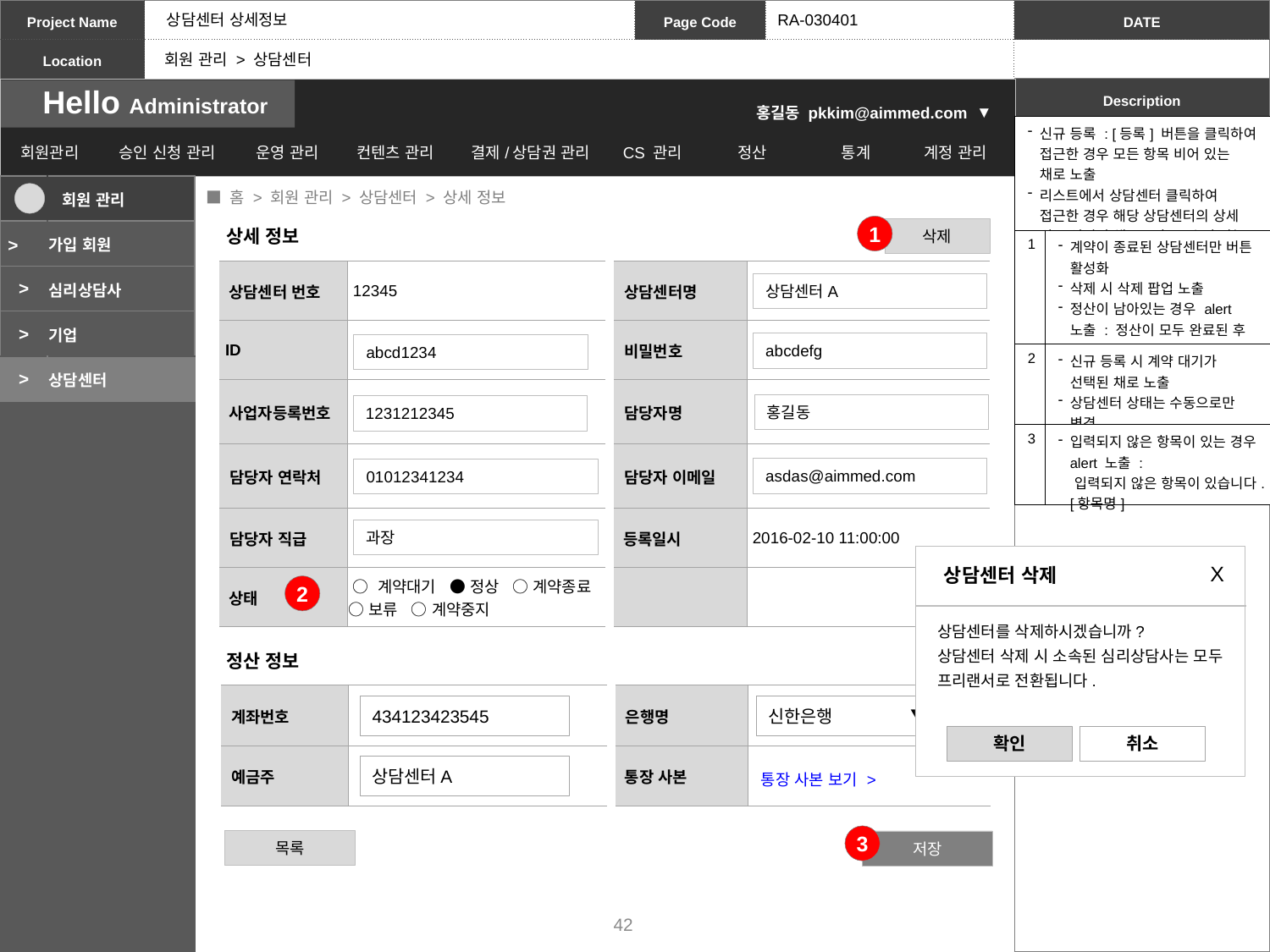

상담센터 상세정보
RA-030401
회원 관리 > 상담센터
| 신규 등록 : [등록] 버튼을 클릭하여 접근한 경우 모든 항목 비어 있는 채로 노출 리스트에서 상담센터 클릭하여 접근한 경우 해당 상담센터의 상세 정보 입력된 채로 노출 / 수정 가능 |  |
| --- | --- |
| 1 | 계약이 종료된 상담센터만 버튼 활성화 삭제 시 삭제 팝업 노출 정산이 남아있는 경우 alert 노출 : 정산이 모두 완료된 후 삭제할 수 있습니다. |
| 2 | 신규 등록 시 계약 대기가 선택된 채로 노출 상담센터 상태는 수동으로만 변경 |
| 3 | 입력되지 않은 항목이 있는 경우 alert 노출 : 입력되지 않은 항목이 있습니다. [항목명] |

|  | 회원 관리 |
| --- | --- |
| > | 가입 회원 |
| > | 심리상담사 |
| > | 기업 |
| > | 상담센터 |
   ■ 홈 > 회원 관리 > 상담센터 > 상세 정보

1
상세 정보
삭제
| 상담센터 번호 | 12345 |  | 상담센터명 |  |
| --- | --- | --- | --- | --- |
| ID |  |  | 비밀번호 |  |
| 사업자등록번호 |  |  | 담당자명 |  |
| 담당자 연락처 |  |  | 담당자 이메일 |  |
| 담당자 직급 |  |  | 등록일시 | 2016-02-10 11:00:00 |
| 상태 | ○ 계약대기 ● 정상 ○ 계약종료 ○ 보류 ○ 계약중지 |  |  |  |
상담센터A
abcdefg
abcd1234
홍길동
1231212345
asdas@aimmed.com
01012341234
과장

X
상담센터 삭제
상담센터를 삭제하시겠습니까?
상담센터 삭제 시 소속된 심리상담사는 모두 프리랜서로 전환됩니다.
확인
취소
2
정산 정보
| 계좌번호 |  |  | 은행명 |  |
| --- | --- | --- | --- | --- |
| 예금주 |  |  | 통장 사본 | 통장 사본 보기 > |
신한은행                ▼
434123423545
상담센터A
3
목록
저장
42